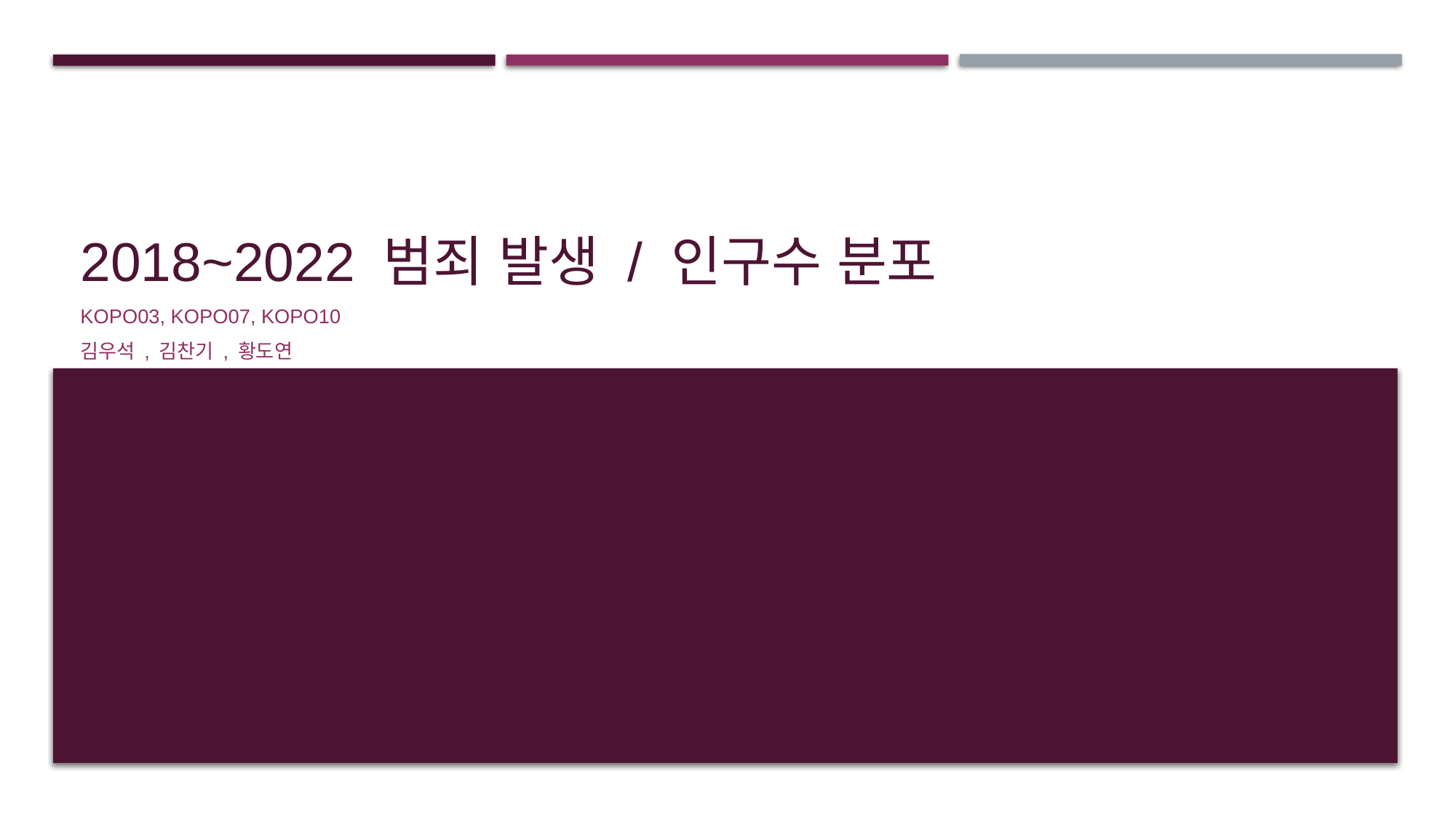

# 2018~2022 범죄 발생 / 인구수 분포
Kopo03, kopo07, kopo10
김우석 , 김찬기 , 황도연